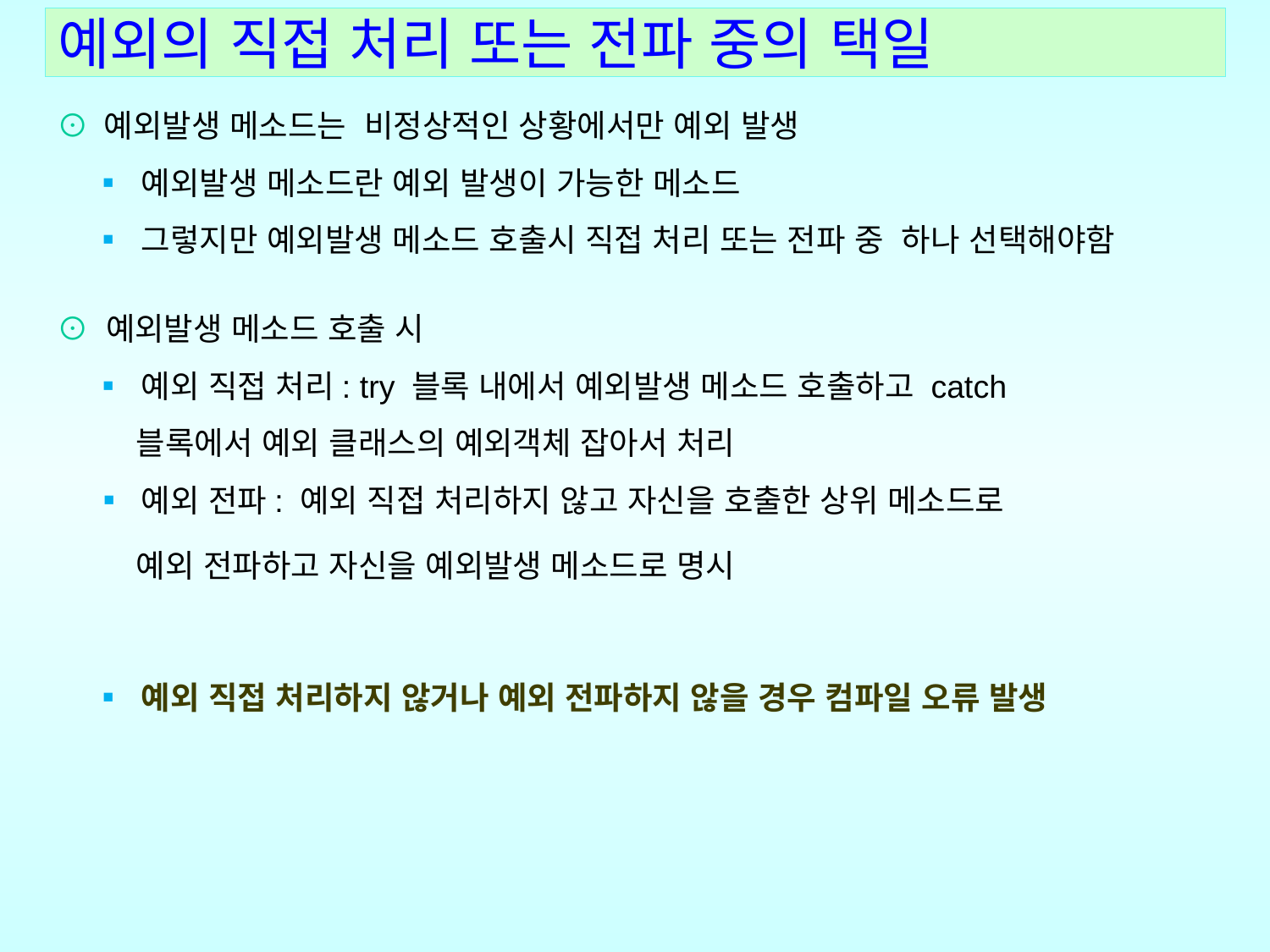

예외의 직접 처리 또는 전파 중의 택일
⊙ 예외발생 메소드는  비정상적인 상황에서만 예외 발생
    ▪ 예외발생 메소드란 예외 발생이 가능한 메소드
    ▪ 그렇지만 예외발생 메소드 호출시 직접 처리 또는 전파 중  하나 선택해야함

⊙ 예외발생 메소드 호출 시
    ▪ 예외 직접 처리: try 블록 내에서 예외발생 메소드 호출하고 catch
        블록에서 예외 클래스의 예외객체 잡아서 처리
    ▪ 예외 전파: 예외 직접 처리하지 않고 자신을 호출한 상위 메소드로
        예외 전파하고 자신을 예외발생 메소드로 명시

    ▪ 예외 직접 처리하지 않거나 예외 전파하지 않을 경우 컴파일 오류 발생